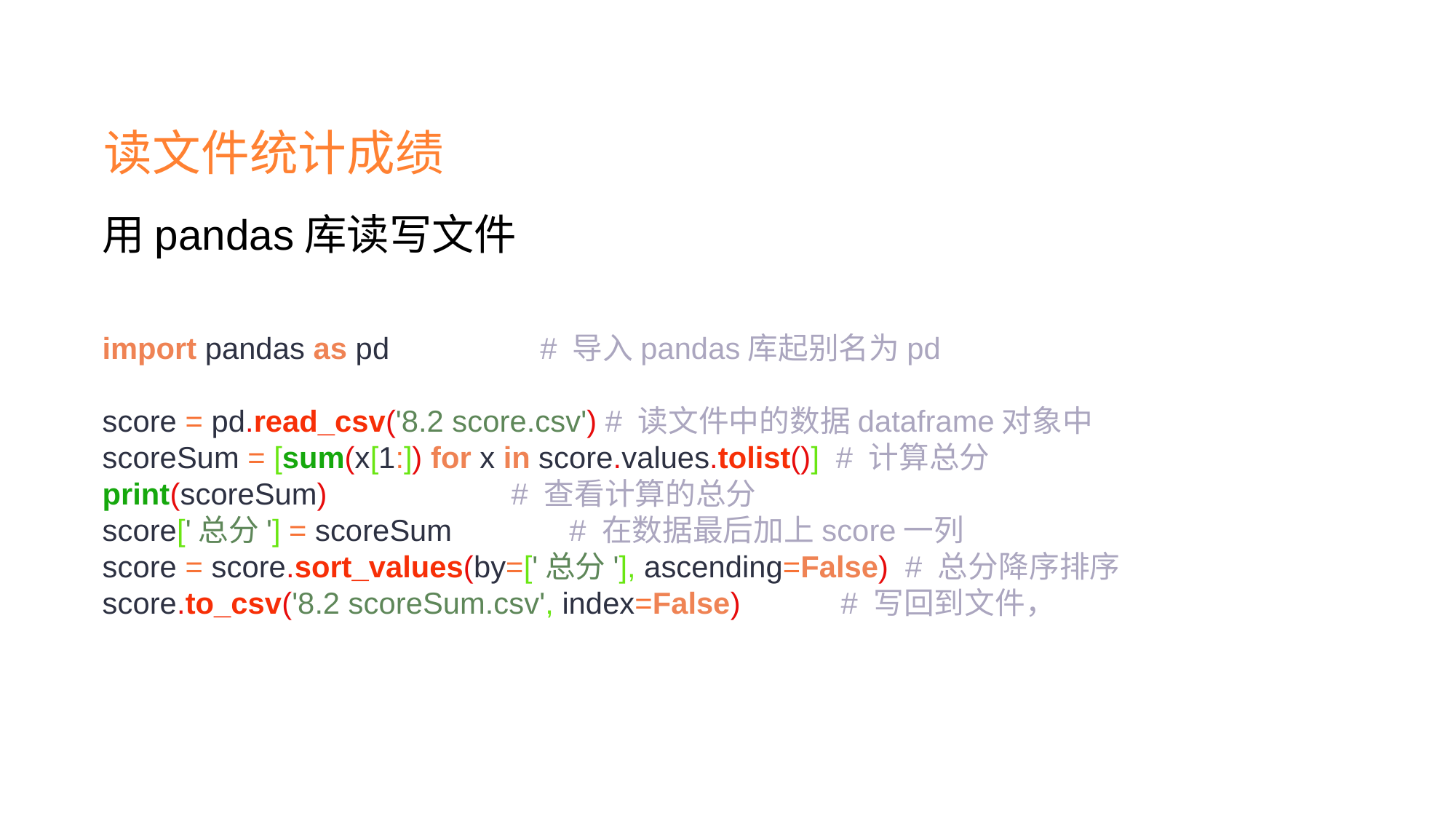

读文件统计成绩
用pandas库读写文件
import pandas as pd                  # 导入pandas库起别名为pd
score = pd.read_csv('8.2 score.csv') # 读文件中的数据dataframe对象中
scoreSum = [sum(x[1:]) for x in score.values.tolist()]  # 计算总分
print(scoreSum)                      # 查看计算的总分
score['总分'] = scoreSum              # 在数据最后加上score一列
score = score.sort_values(by=['总分'], ascending=False)  # 总分降序排序
score.to_csv('8.2 scoreSum.csv', index=False)            # 写回到文件，